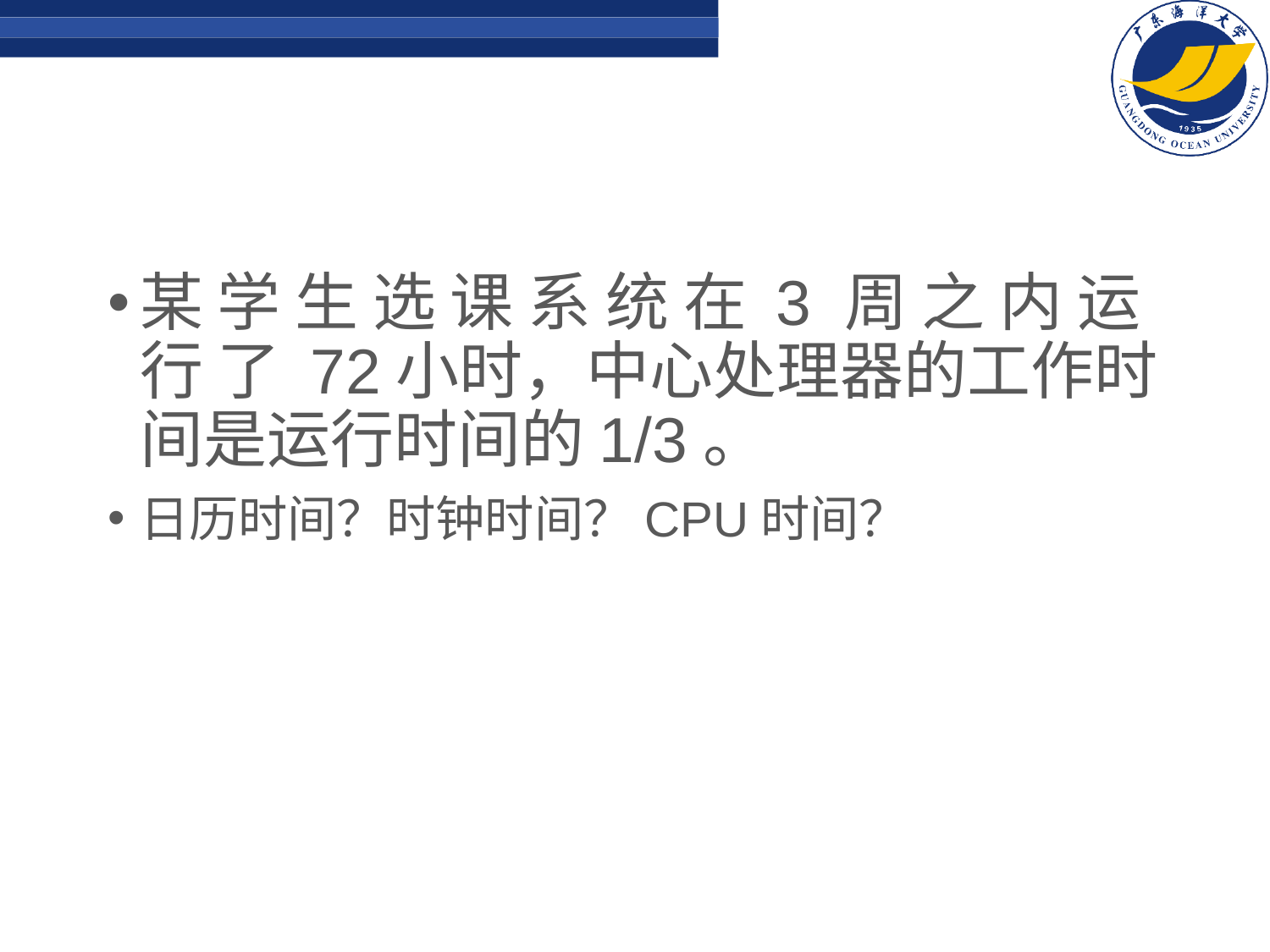

某 学 生 选 课 系 统 在 3 周 之 内 运 行 了 72小时，中心处理器的工作时间是运行时间的1/3。
日历时间？时钟时间？CPU时间？

10